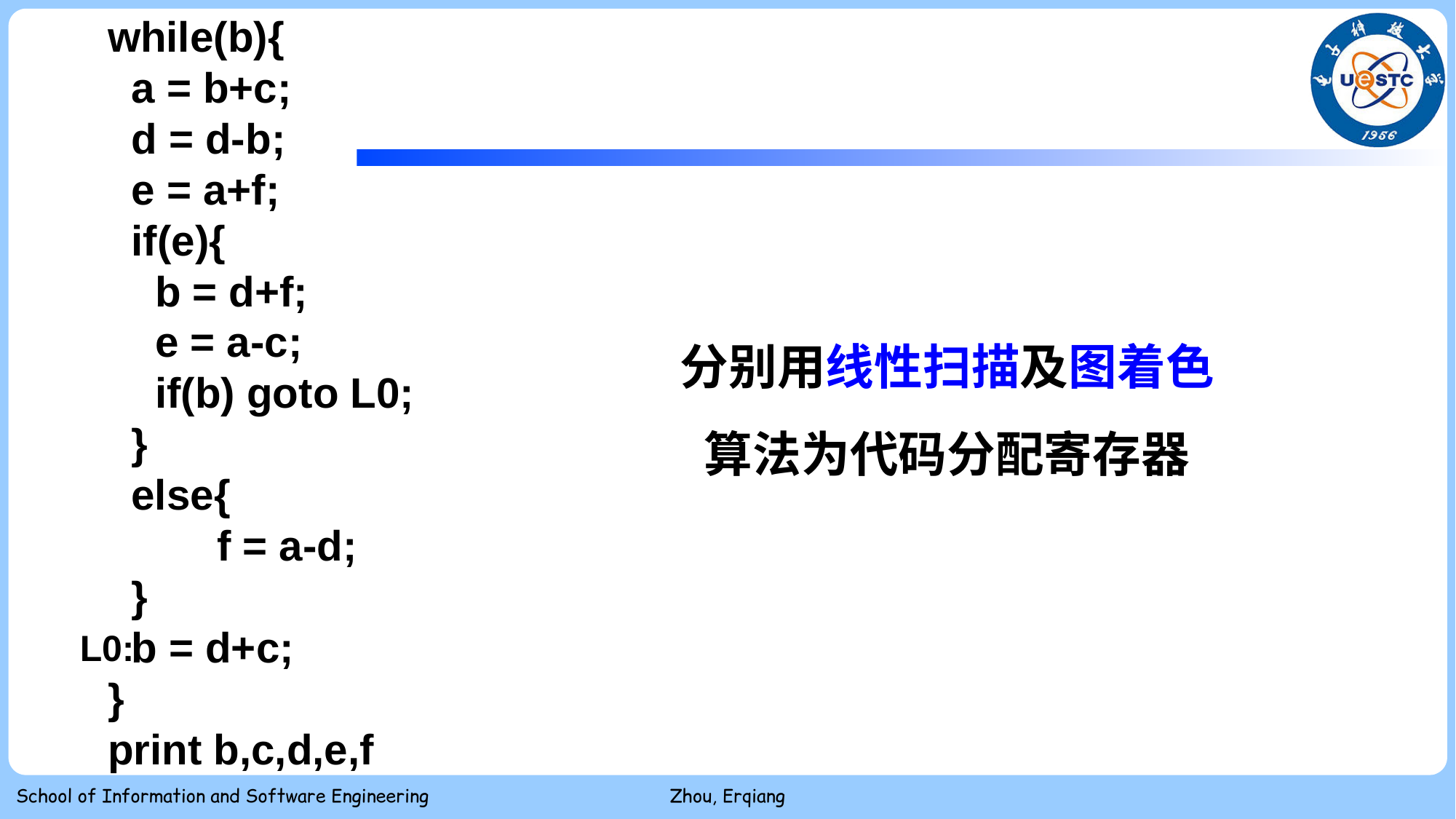

while(b){
  a = b+c;
  d = d-b;
  e = a+f;
  if(e){
    b = d+f;
    e = a-c;
    if(b) goto L0;
  }
  else{
	f = a-d;
  }
  b = d+c;
}
print b,c,d,e,f
分别用线性扫描及图着色
算法为代码分配寄存器
L0:
School of Information and Software Engineering
Zhou, Erqiang
61